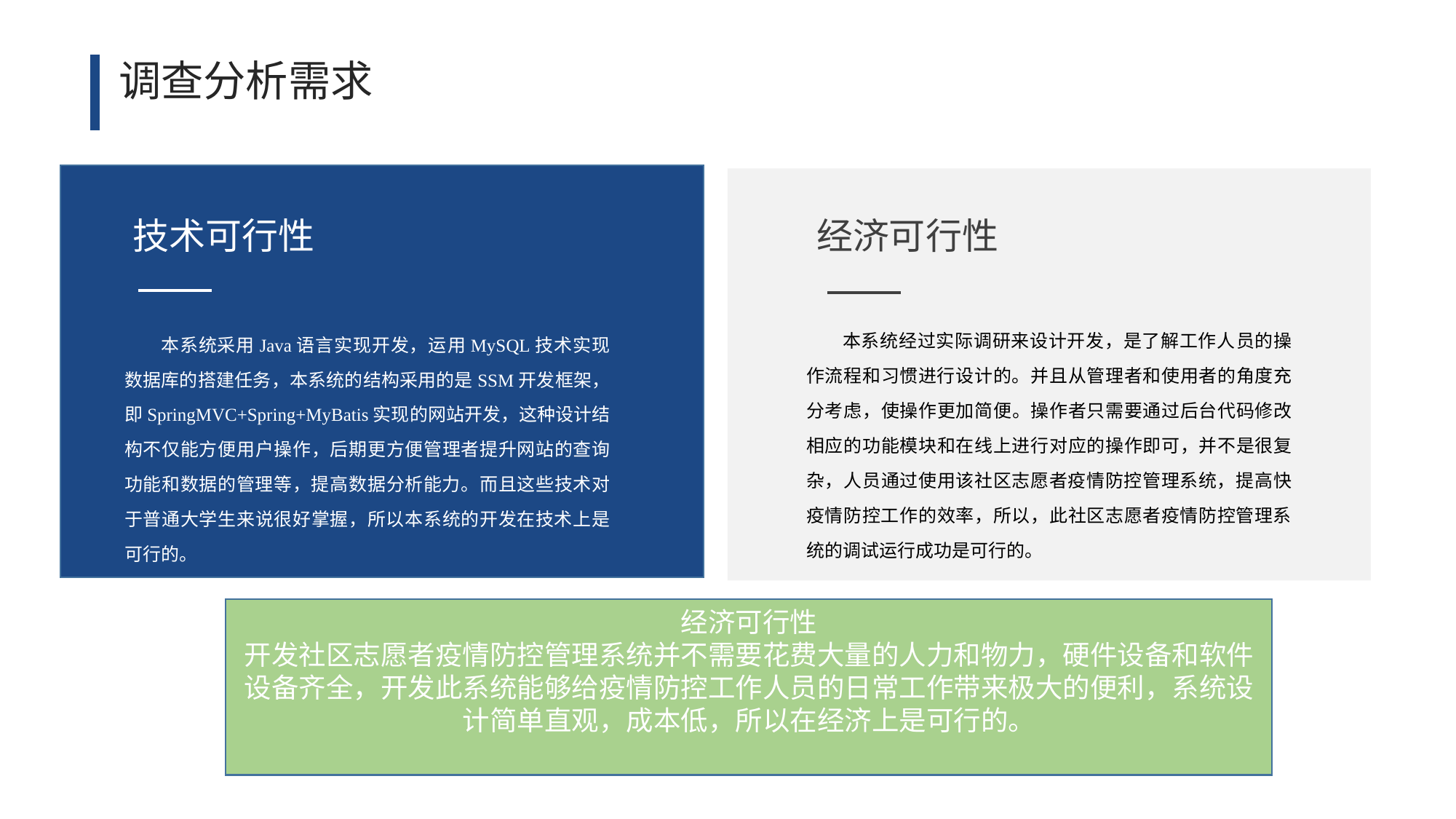

调查分析需求

经济可行性
技术可行性
本系统经过实际调研来设计开发，是了解工作人员的操作流程和习惯进行设计的。并且从管理者和使用者的角度充分考虑，使操作更加简便。操作者只需要通过后台代码修改相应的功能模块和在线上进行对应的操作即可，并不是很复杂，人员通过使用该社区志愿者疫情防控管理系统，提高快疫情防控工作的效率，所以，此社区志愿者疫情防控管理系统的调试运行成功是可行的。

本系统采用Java语言实现开发，运用MySQL技术实现数据库的搭建任务，本系统的结构采用的是SSM开发框架，即SpringMVC+Spring+MyBatis实现的网站开发，这种设计结构不仅能方便用户操作，后期更方便管理者提升网站的查询功能和数据的管理等，提高数据分析能力。而且这些技术对于普通大学生来说很好掌握，所以本系统的开发在技术上是可行的。

经济可行性
开发社区志愿者疫情防控管理系统并不需要花费大量的人力和物力，硬件设备和软件设备齐全，开发此系统能够给疫情防控工作人员的日常工作带来极大的便利，系统设计简单直观，成本低，所以在经济上是可行的。